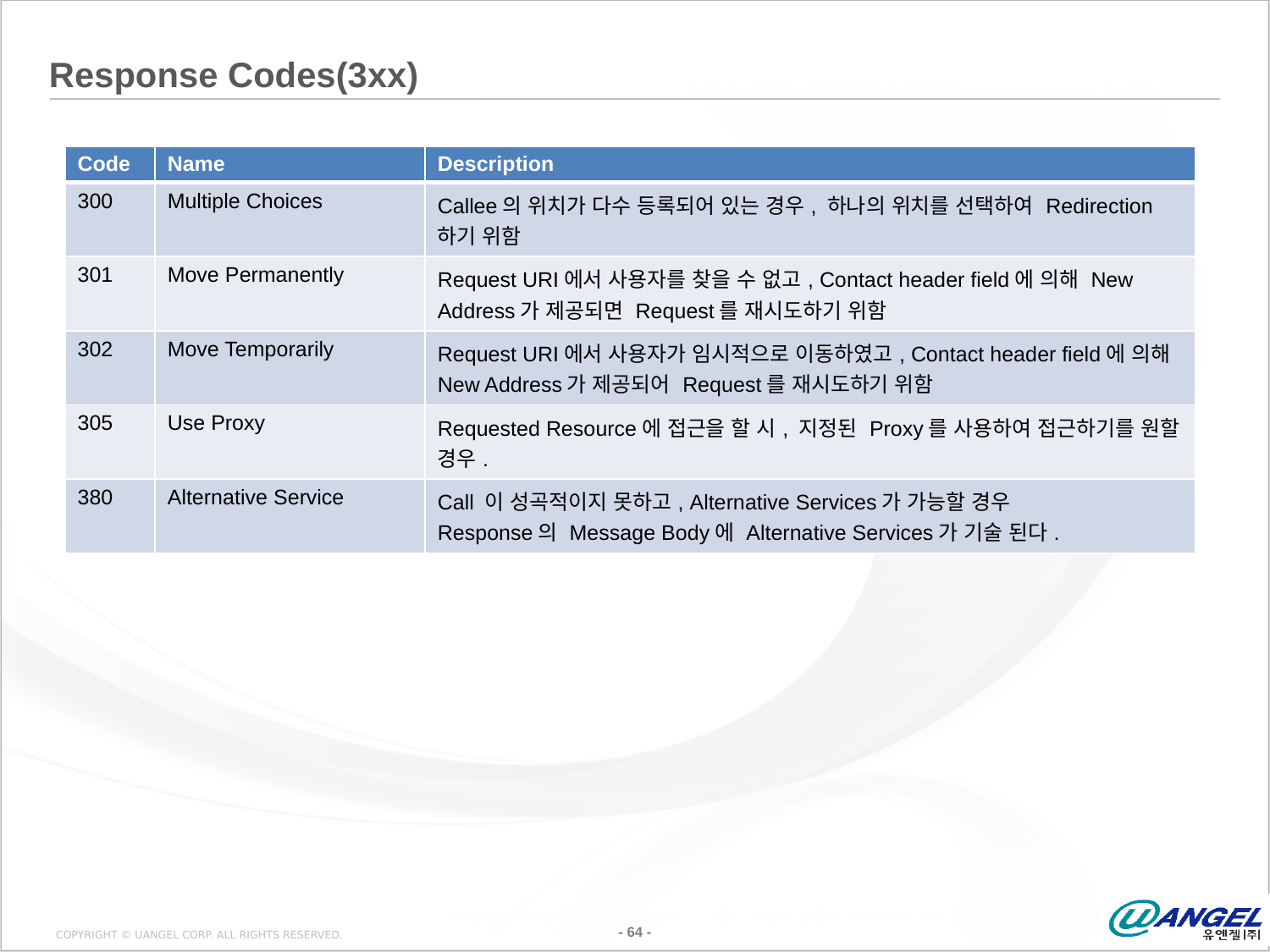

# Response Codes(3xx)
| Code | Name | Description |
| --- | --- | --- |
| 300 | Multiple Choices | Callee의 위치가 다수 등록되어 있는 경우, 하나의 위치를 선택하여 Redirection하기 위함 |
| 301 | Move Permanently | Request URI에서 사용자를 찾을 수 없고, Contact header field에 의해 New Address가 제공되면 Request를 재시도하기 위함 |
| 302 | Move Temporarily | Request URI에서 사용자가 임시적으로 이동하였고, Contact header field에 의해 New Address가 제공되어 Request를 재시도하기 위함 |
| 305 | Use Proxy | Requested Resource에 접근을 할 시, 지정된 Proxy를 사용하여 접근하기를 원할 경우. |
| 380 | Alternative Service | Call 이 성곡적이지 못하고, Alternative Services가 가능할 경우 Response의 Message Body에 Alternative Services가 기술 된다. |